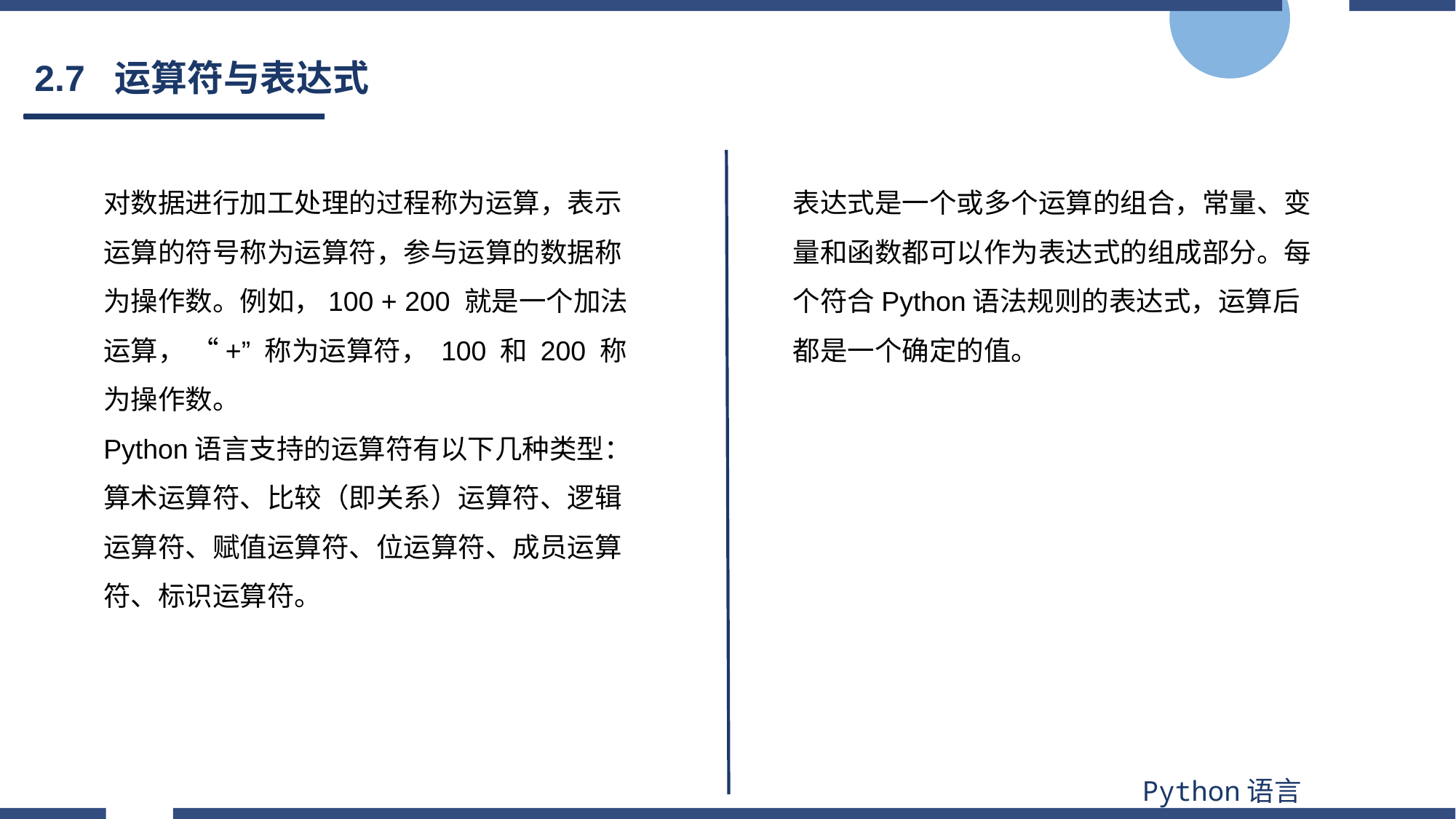

# 2.7  运算符与表达式
对数据进行加工处理的过程称为运算，表示运算的符号称为运算符，参与运算的数据称为操作数。例如，100 + 200 就是一个加法运算， “+” 称为运算符， 100 和 200 称为操作数。
Python语言支持的运算符有以下几种类型：算术运算符、比较（即关系）运算符、逻辑运算符、赋值运算符、位运算符、成员运算符、标识运算符。

表达式是一个或多个运算的组合，常量、变量和函数都可以作为表达式的组成部分。每个符合Python语法规则的表达式，运算后都是一个确定的值。